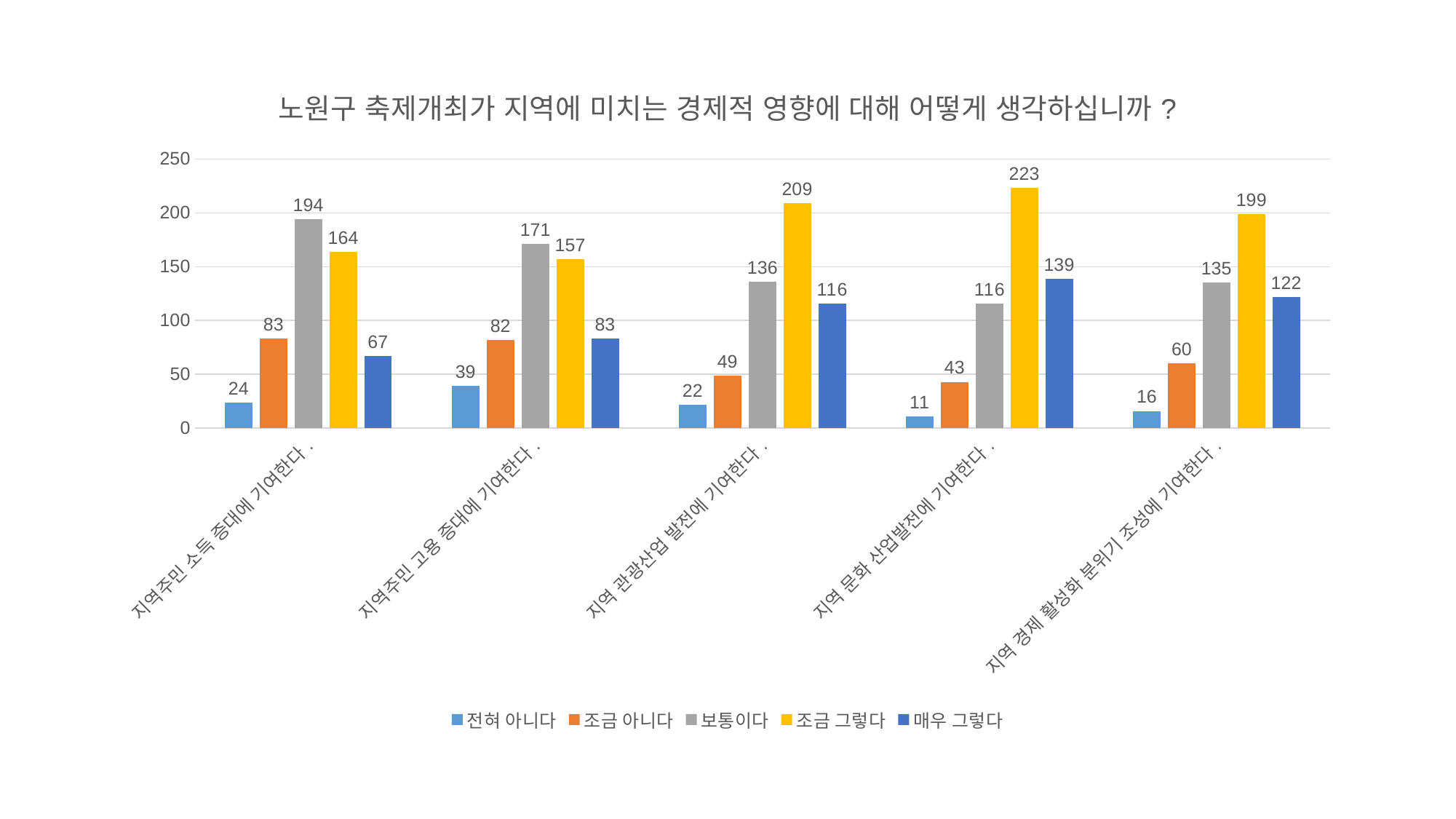

### Chart: 노원구 축제개최가 지역에 미치는 경제적 영향에 대해 어떻게 생각하십니까?

| Category | 전혀 아니다 | 조금 아니다 | 보통이다 | 조금 그렇다 | 매우 그렇다 |
|---|---|---|---|---|---|
| 지역주민 소득 증대에 기여한다. | 24.0 | 83.0 | 194.0 | 164.0 | 67.0 |
| 지역주민 고용 증대에 기여한다. | 39.0 | 82.0 | 171.0 | 157.0 | 83.0 |
| 지역 관광산업 발전에 기여한다. | 22.0 | 49.0 | 136.0 | 209.0 | 116.0 |
| 지역 문화 산업발전에 기여한다. | 11.0 | 43.0 | 116.0 | 223.0 | 139.0 |
| 지역 경제 활성화 분위기 조성에 기여한다. | 16.0 | 60.0 | 135.0 | 199.0 | 122.0 |